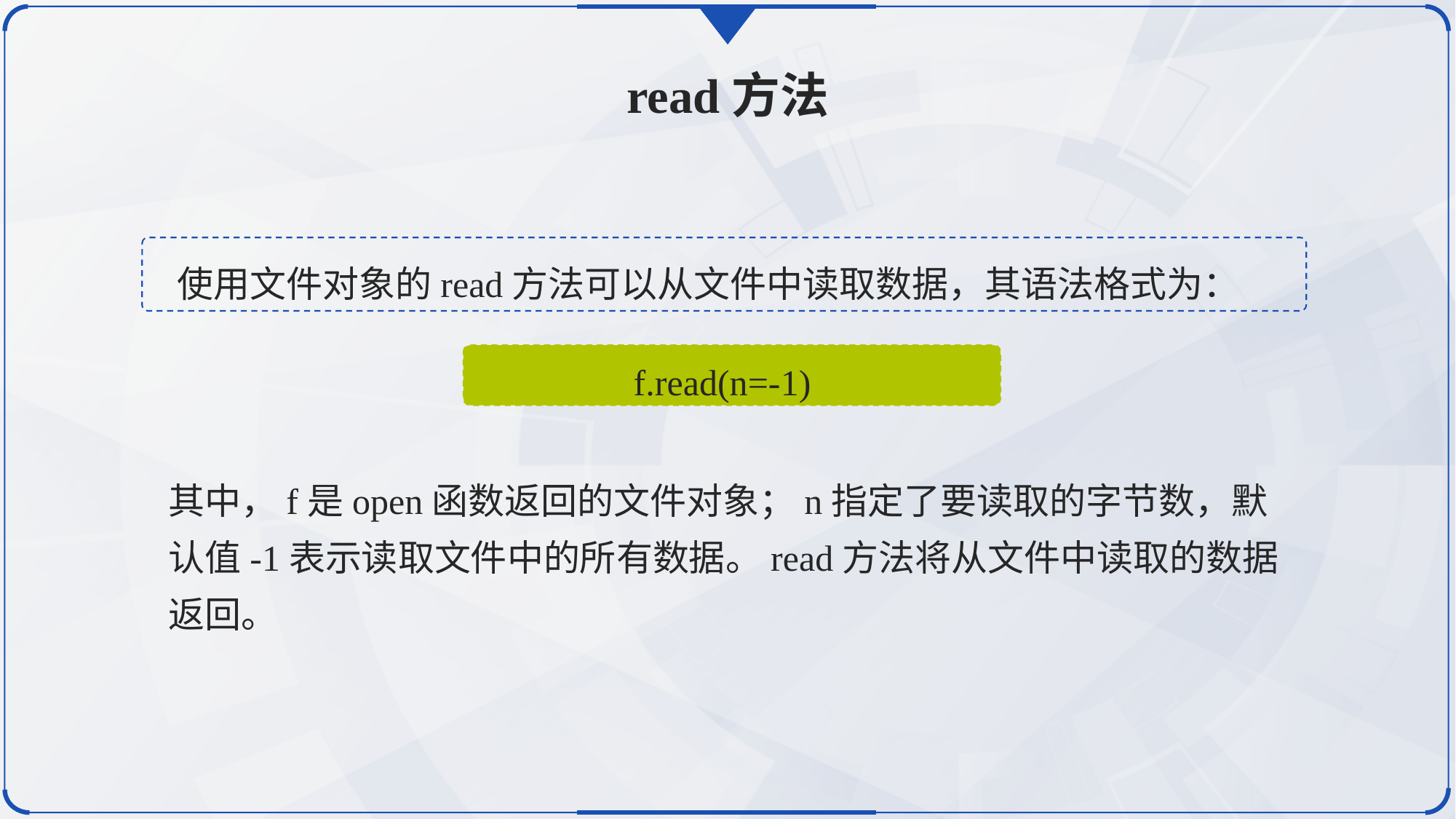

read方法
使用文件对象的read方法可以从文件中读取数据，其语法格式为：

f.read(n=-1)

其中，f是open函数返回的文件对象；n指定了要读取的字节数，默认值-1表示读取文件中的所有数据。read方法将从文件中读取的数据返回。